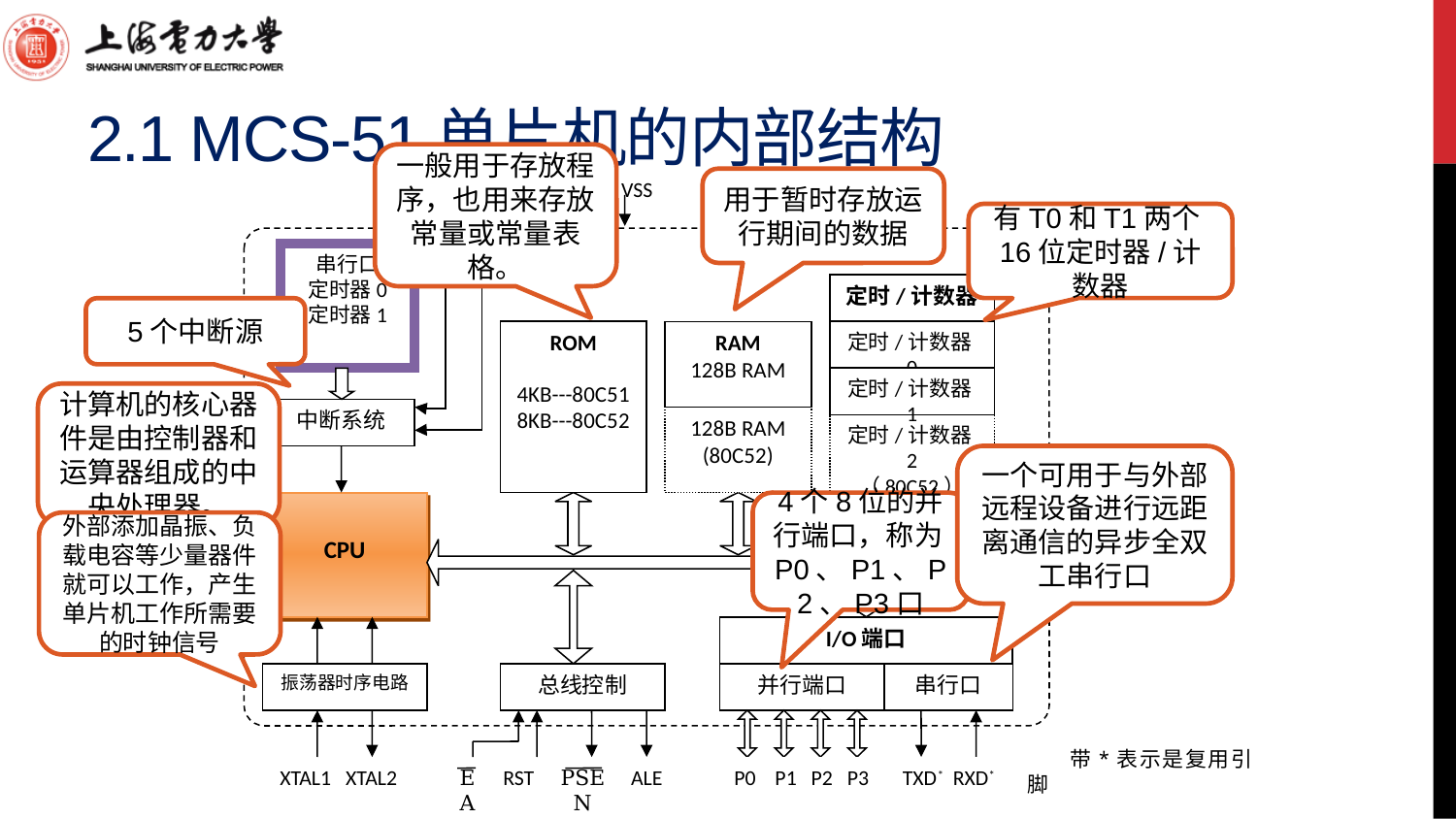

# 2.1 MCS-51单片机的内部结构
一般用于存放程序，也用来存放常量或常量表格。
INT0*     INT1*      VCC  VSS
用于暂时存放运行期间的数据

有T0和T1两个16位定时器/计数器

串行口
定时器0
定时器1
定时/计数器

5个中断源
ROM

4KB---80C51
8KB---80C52

RAM
128B RAM
定时/计数器0

定时/计数器1
计算机的核心器件是由控制器和运算器组成的中央处理器。
中断系统
128B RAM
(80C52)
定时/计数器2
（80C52）

一个可用于与外部远程设备进行远距离通信的异步全双工串行口

CPU

4个8位的并行端口，称为P0、P1、P2、P3口
外部添加晶振、负载电容等少量器件就可以工作，产生单片机工作所需要的时钟信号
其它
寄存器

总线控制

EA
RST
PSEN

ALE

I/O端口

并行端口
串行口
振荡器时序电路

带*表示是复用引脚

XTAL1   XTAL2
P0    P1   P2   P3       TXD*  RXD*